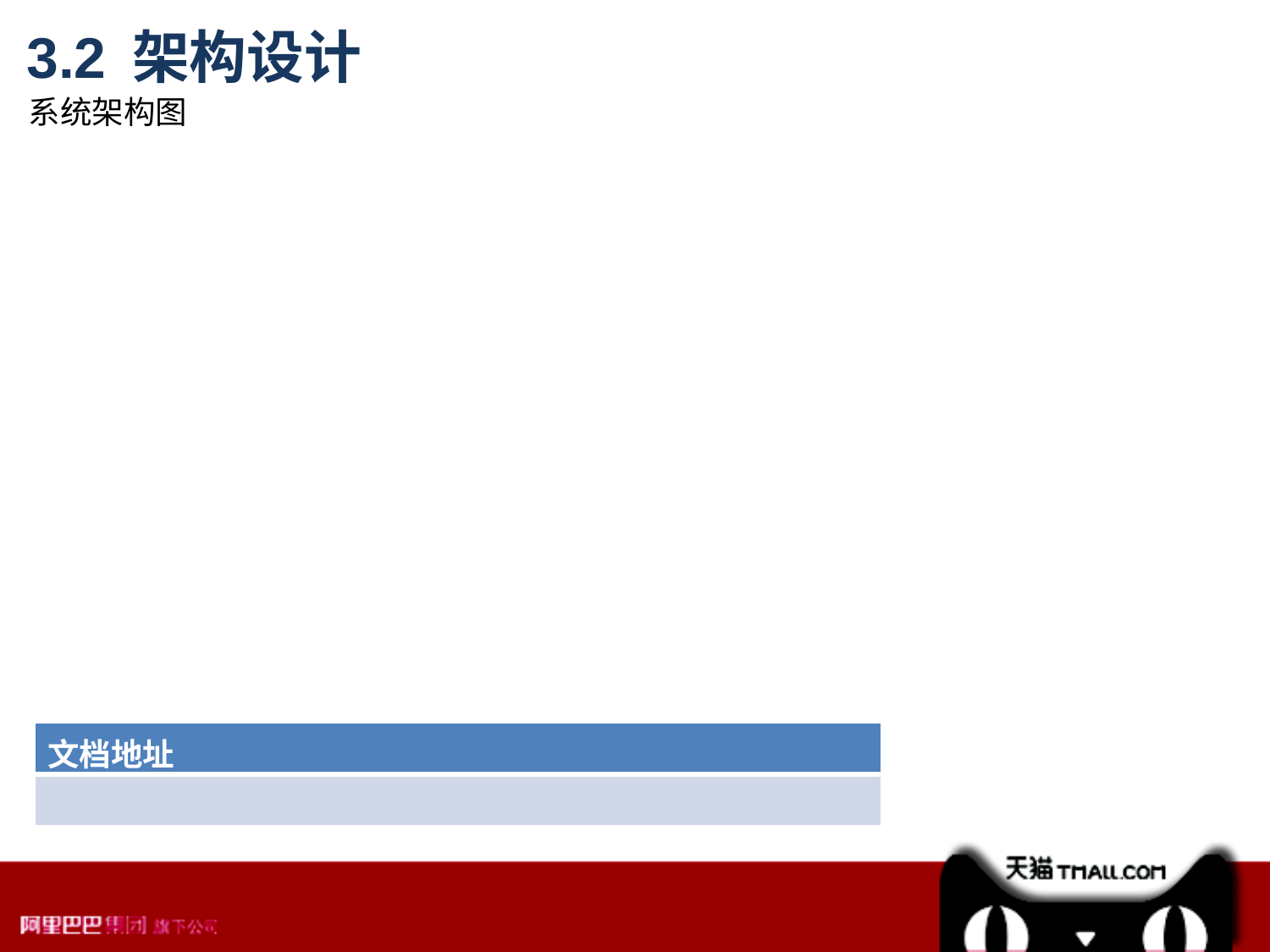

3.2 架构设计
系统架构图
| 文档地址 |
| --- |
|  |